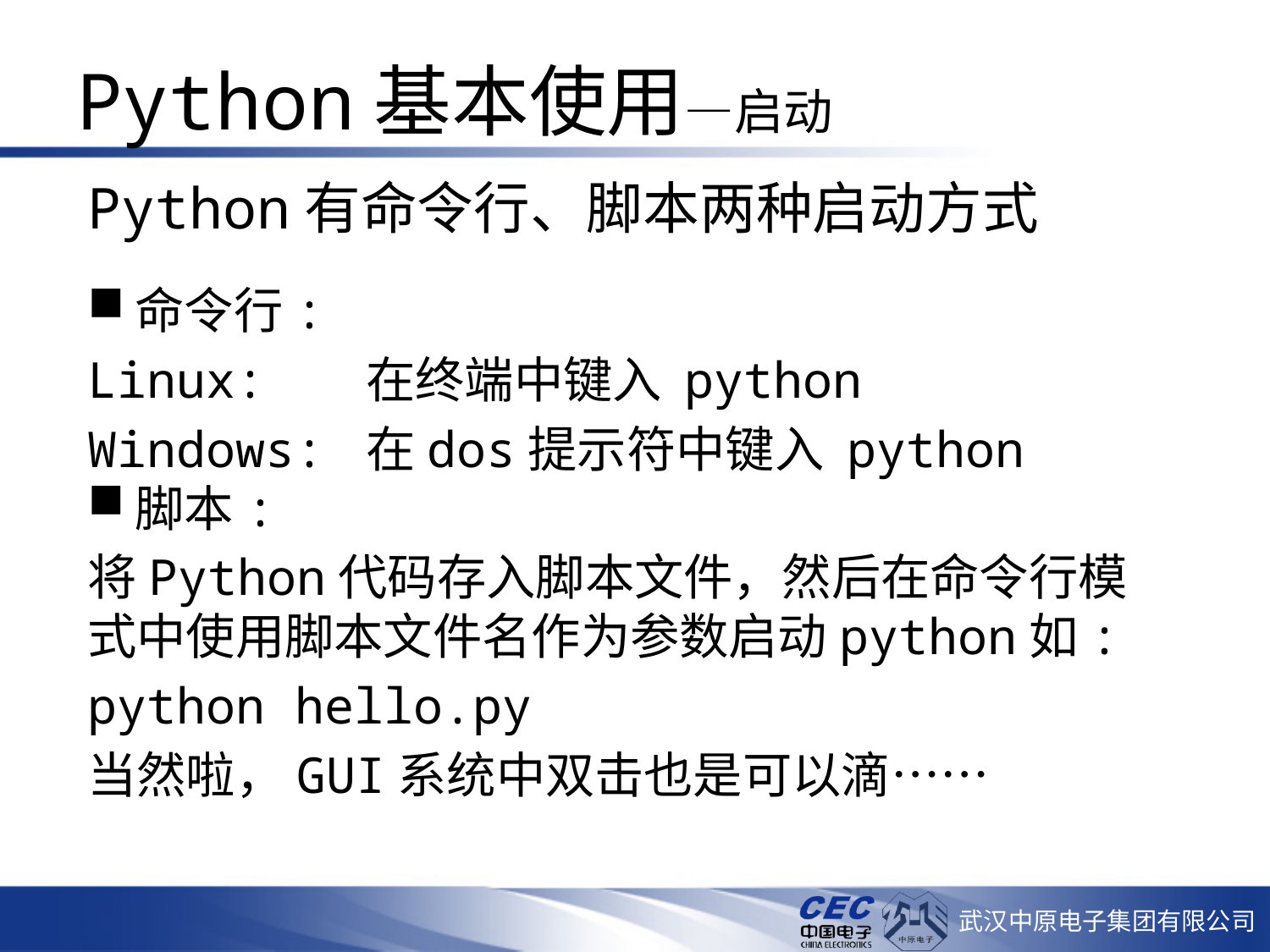

# Python基本使用—启动
Python有命令行、脚本两种启动方式

命令行:
Linux:   在终端中键入 python
Windows: 在dos提示符中键入 python
脚本:
将Python代码存入脚本文件，然后在命令行模式中使用脚本文件名作为参数启动python如:
python hello.py
当然啦，GUI系统中双击也是可以滴……